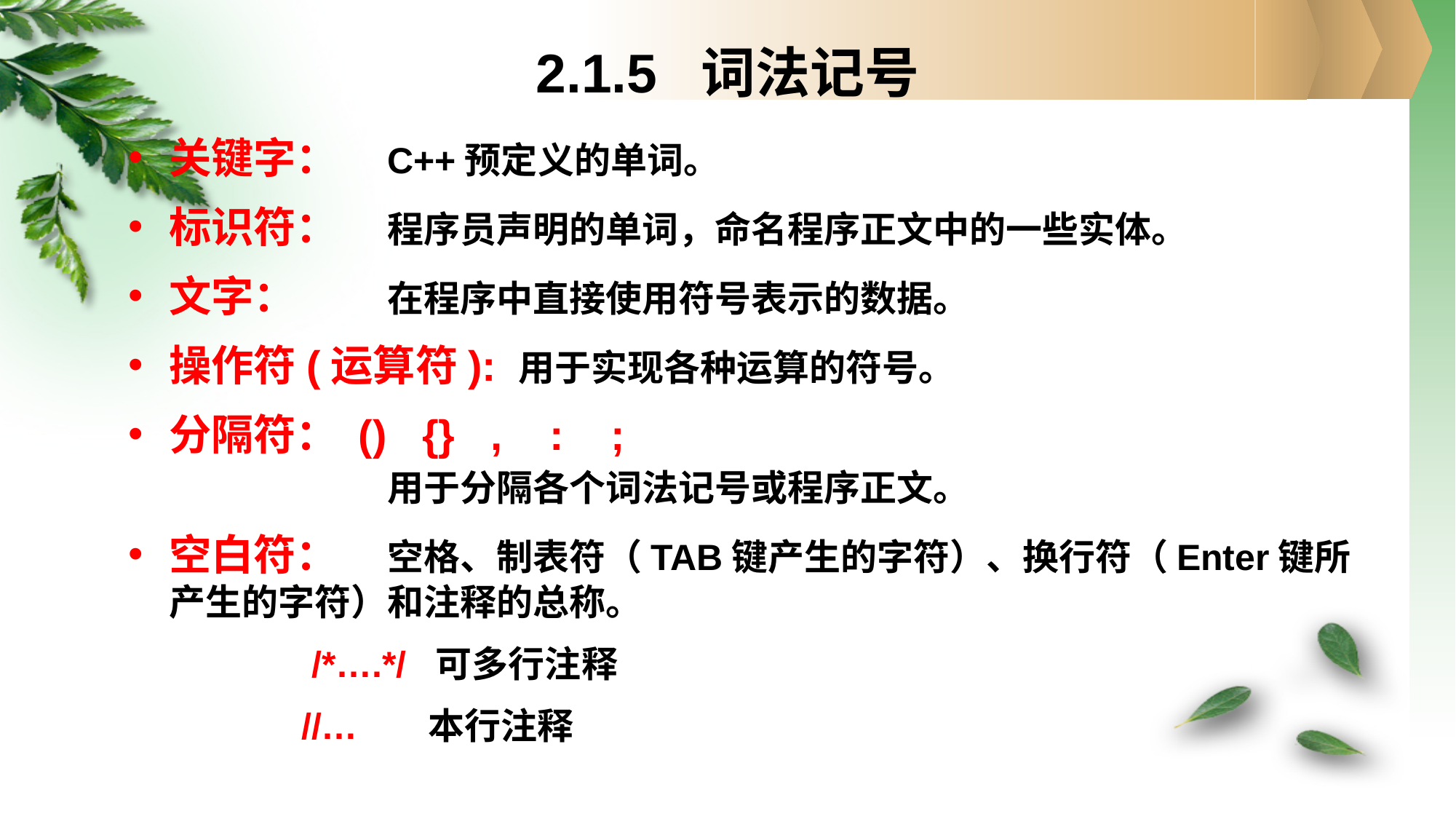

# 2.1.5  词法记号
关键字：	C++预定义的单词。
标识符：	程序员声明的单词，命名程序正文中的一些实体。
文字：	在程序中直接使用符号表示的数据。
操作符(运算符): 用于实现各种运算的符号。
分隔符： ()   {}   ,    :    ;
		用于分隔各个词法记号或程序正文。
空白符：	空格、制表符（TAB键产生的字符）、换行符（Enter键所产生的字符）和注释的总称。
                  /*….*/  可多行注释
                 //…      本行注释